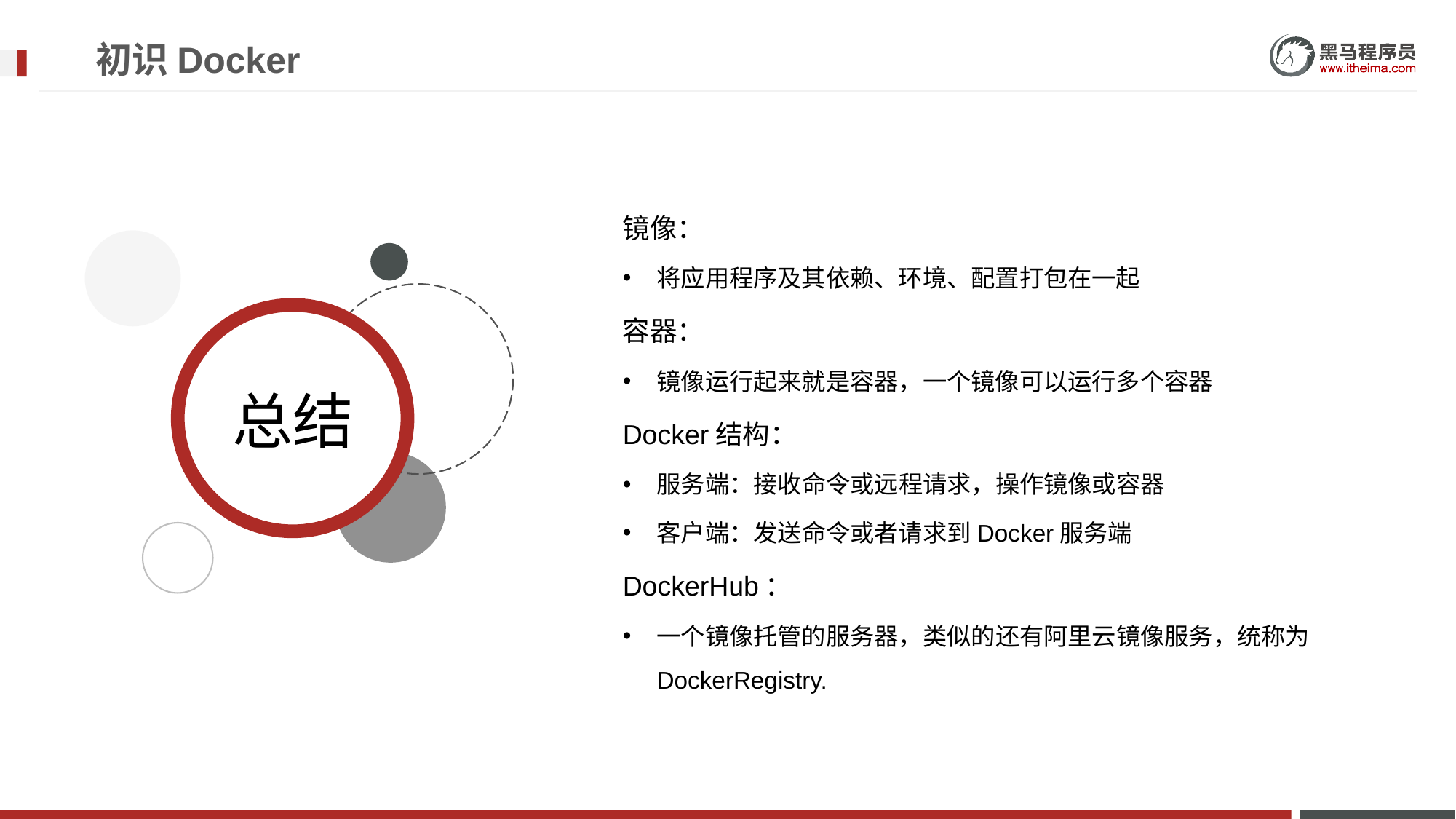

# 初识Docker
镜像：
将应用程序及其依赖、环境、配置打包在一起
容器：
镜像运行起来就是容器，一个镜像可以运行多个容器
Docker结构：
服务端：接收命令或远程请求，操作镜像或容器
客户端：发送命令或者请求到Docker服务端
DockerHub：
一个镜像托管的服务器，类似的还有阿里云镜像服务，统称为DockerRegistry.